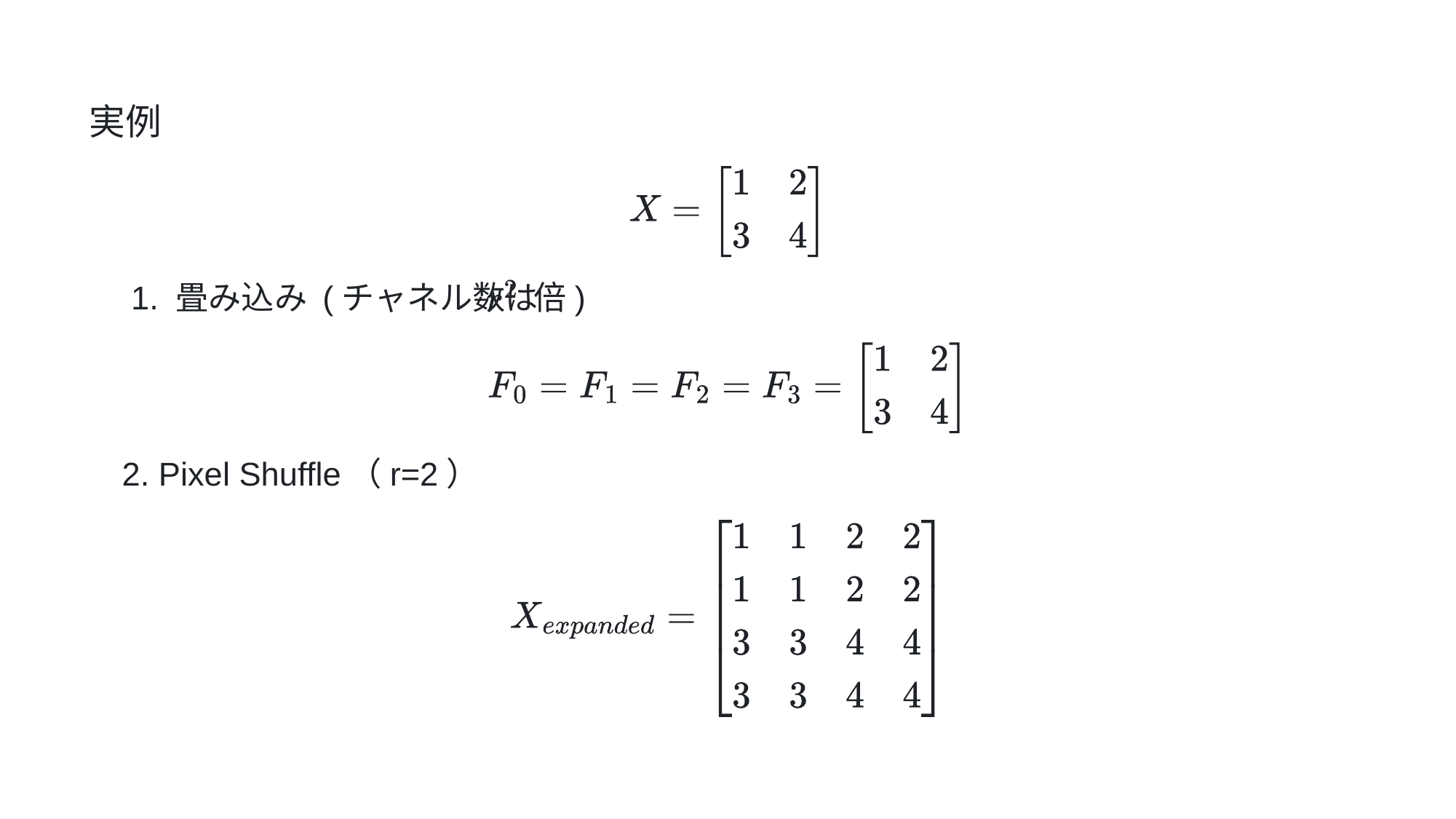

実例

1. 畳み込み (チャネル数は
 倍)

2. Pixel Shuffle（r=2）

43